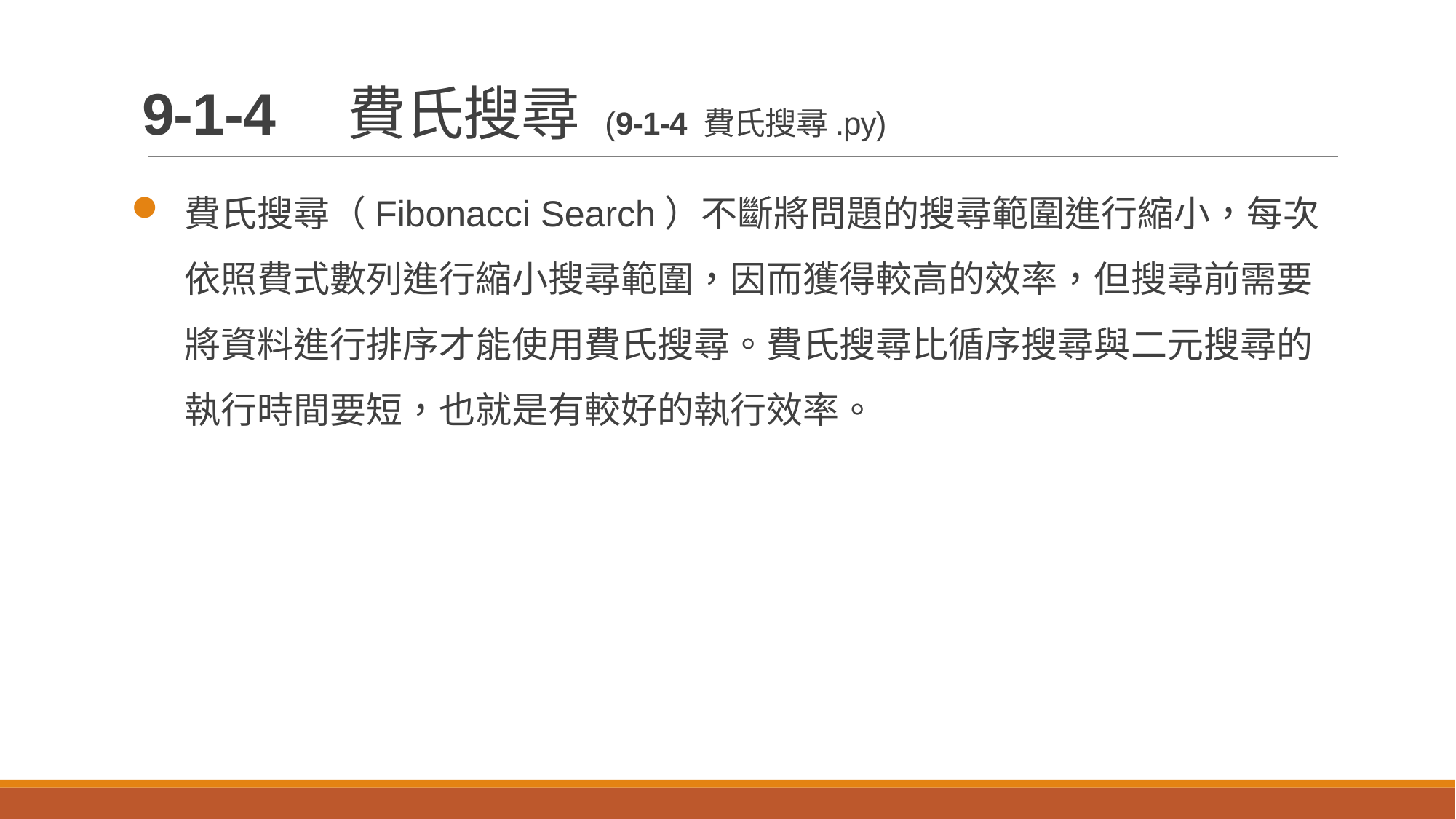

# 9-1-4　費氏搜尋 (9-1-4 費氏搜尋.py)
費氏搜尋（Fibonacci Search）不斷將問題的搜尋範圍進行縮小，每次依照費式數列進行縮小搜尋範圍，因而獲得較高的效率，但搜尋前需要將資料進行排序才能使用費氏搜尋。費氏搜尋比循序搜尋與二元搜尋的執行時間要短，也就是有較好的執行效率。